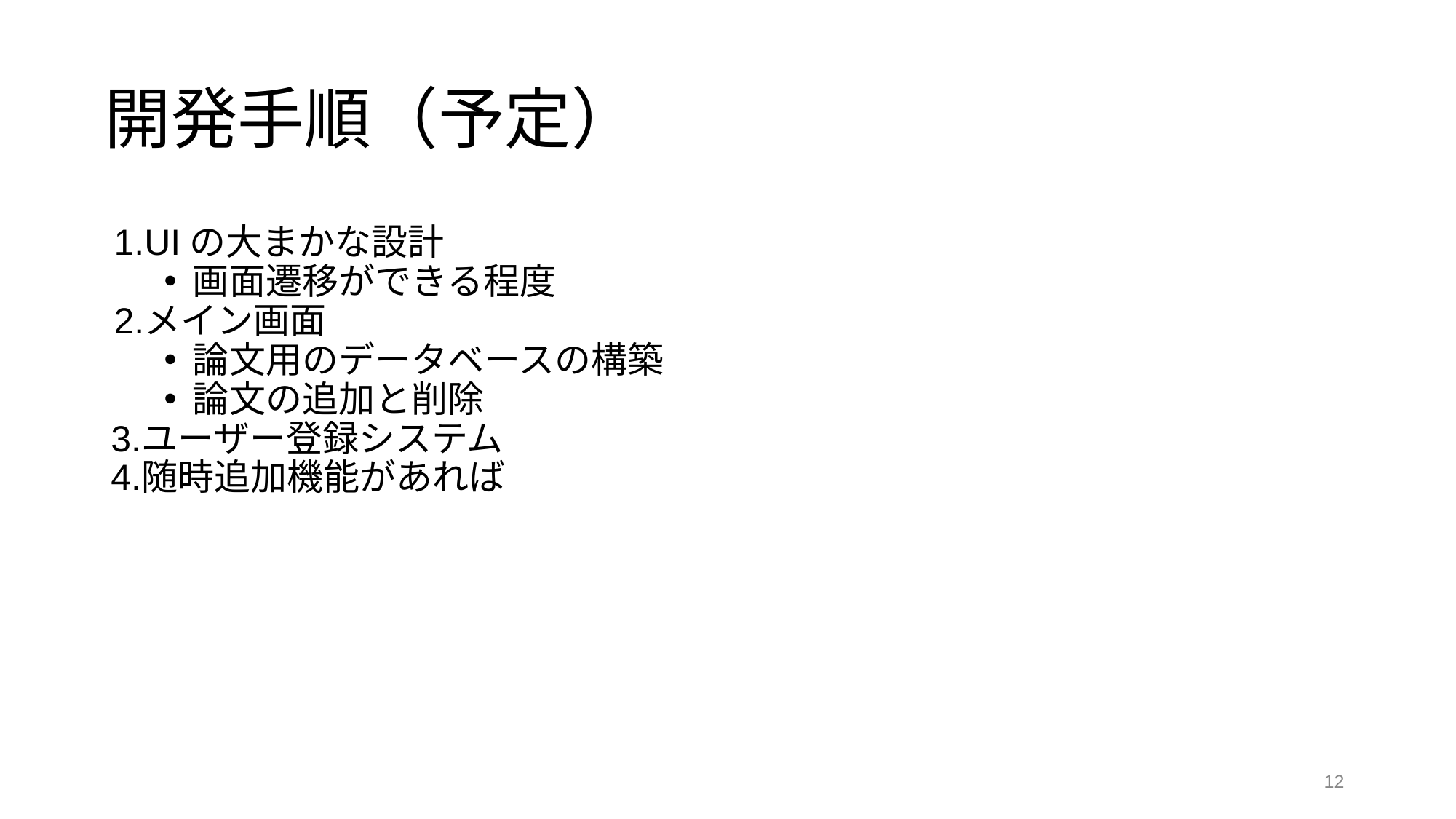

# 開発手順（予定）
UIの大まかな設計
画面遷移ができる程度
メイン画面
論文用のデータベースの構築
論文の追加と削除
ユーザー登録システム
随時追加機能があれば

12